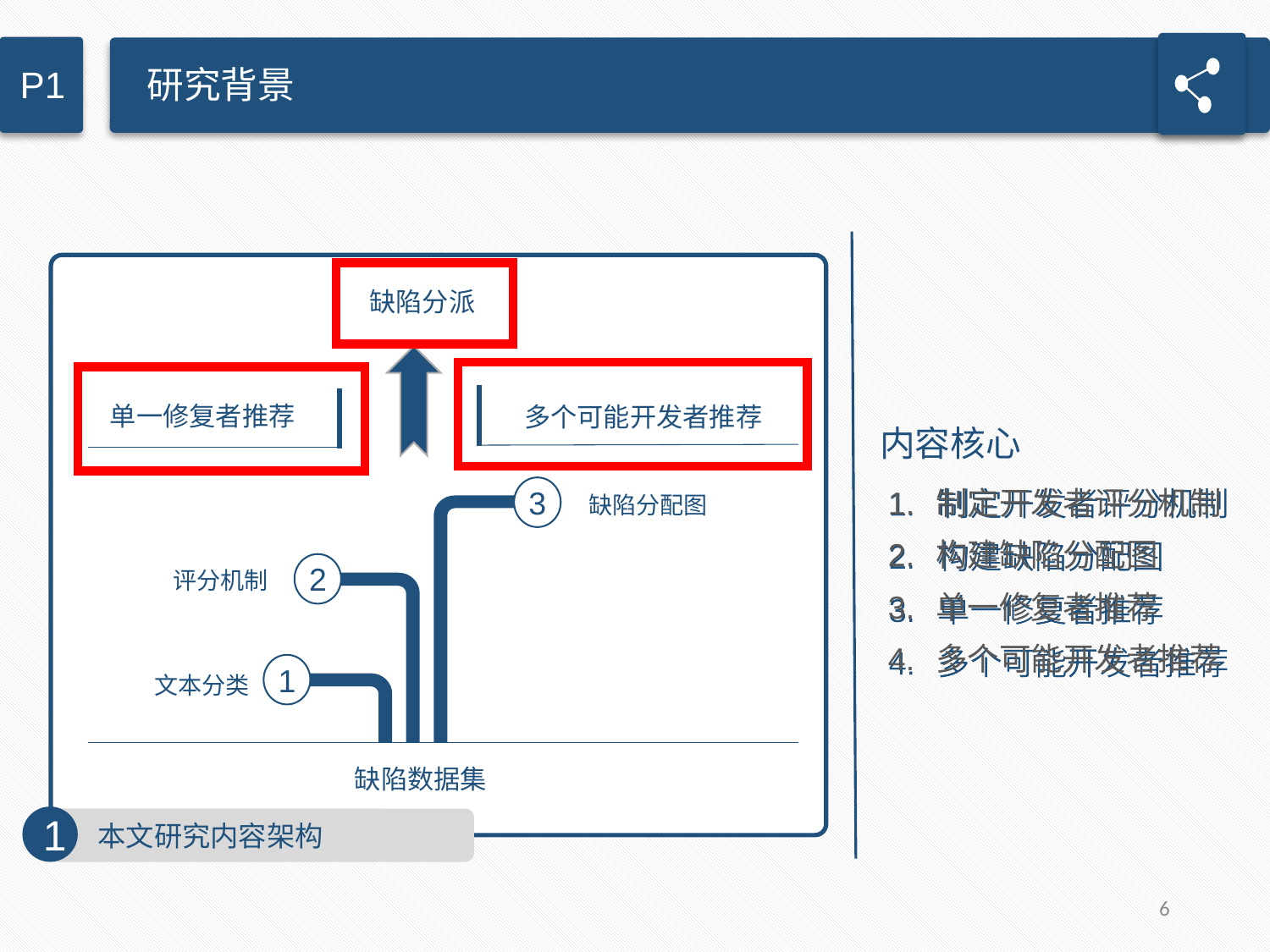

研究背景
P1

缺陷分派

多个可能开发者推荐
单一修复者推荐
内容核心
制定开发者评分机制
构建缺陷分配图
单一修复者推荐
多个可能开发者推荐
3
缺陷分配图

评分机制
2

1
文本分类

缺陷数据集
1
    本文研究内容架构
6